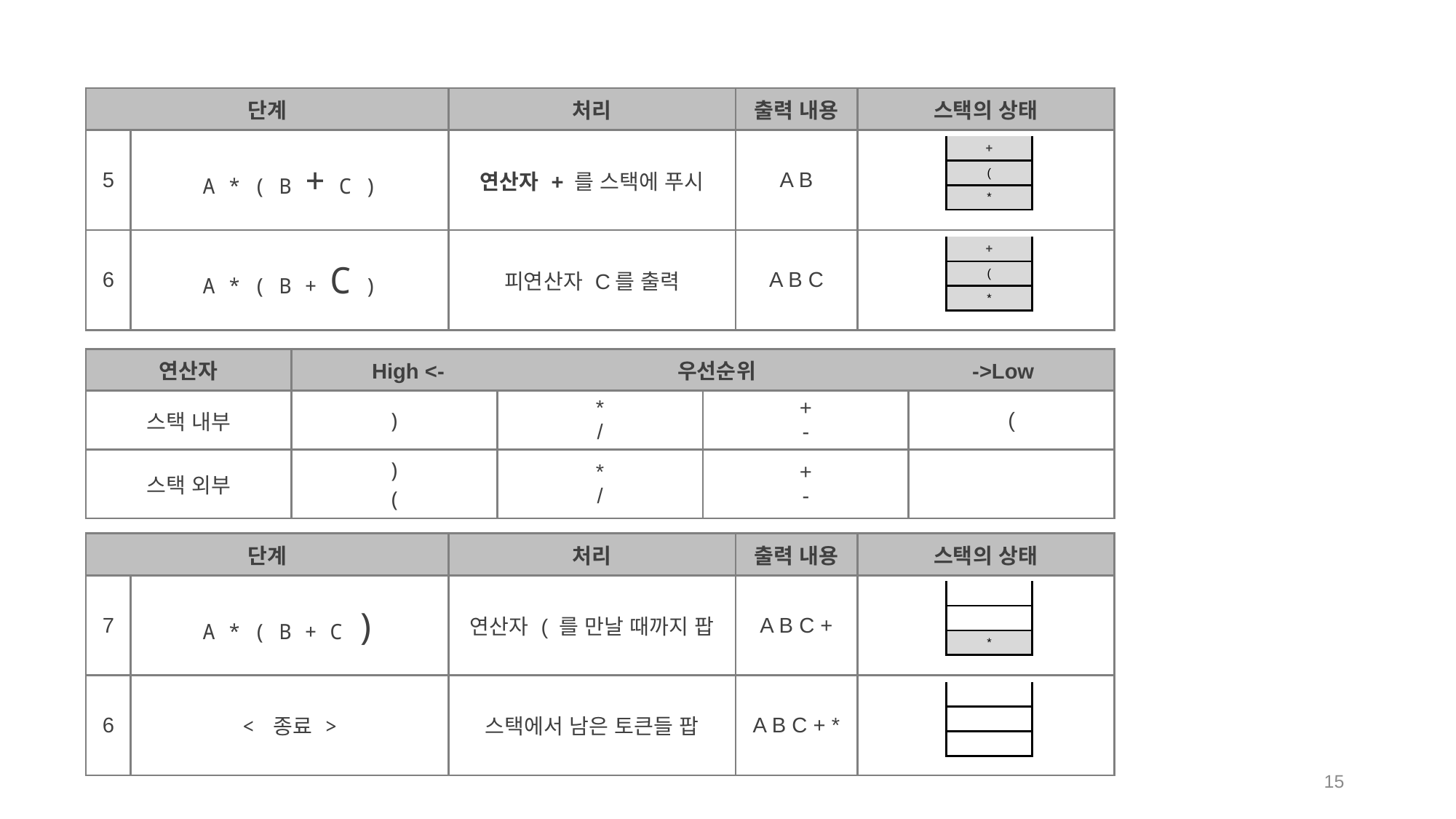

| 단계 |  | 처리 | 출력 내용 | 스택의 상태 |
| --- | --- | --- | --- | --- |
| 5 | A \* ( B + C ) | 연산자 + 를 스택에 푸시 | A B |  |
| 6 | A \* ( B + C ) | 피연산자 C를 출력 | A B C |  |
| + |
| --- |
| ( |
| \* |
| + |
| --- |
| ( |
| \* |
| 연산자 | High <- 우선순위 ->Low |  |  |  |
| --- | --- | --- | --- | --- |
| 스택 내부 | ) | \* / | + - | ( |
| 스택 외부 | ) ( | \* / | + - |  |
| 단계 |  | 처리 | 출력 내용 | 스택의 상태 |
| --- | --- | --- | --- | --- |
| 7 | A \* ( B + C ) | 연산자 ( 를 만날 때까지 팝 | A B C + |  |
| 6 | < 종료 > | 스택에서 남은 토큰들 팝 | A B C + \* |  |
|  |
| --- |
|  |
| \* |
|  |
| --- |
|  |
|  |
15